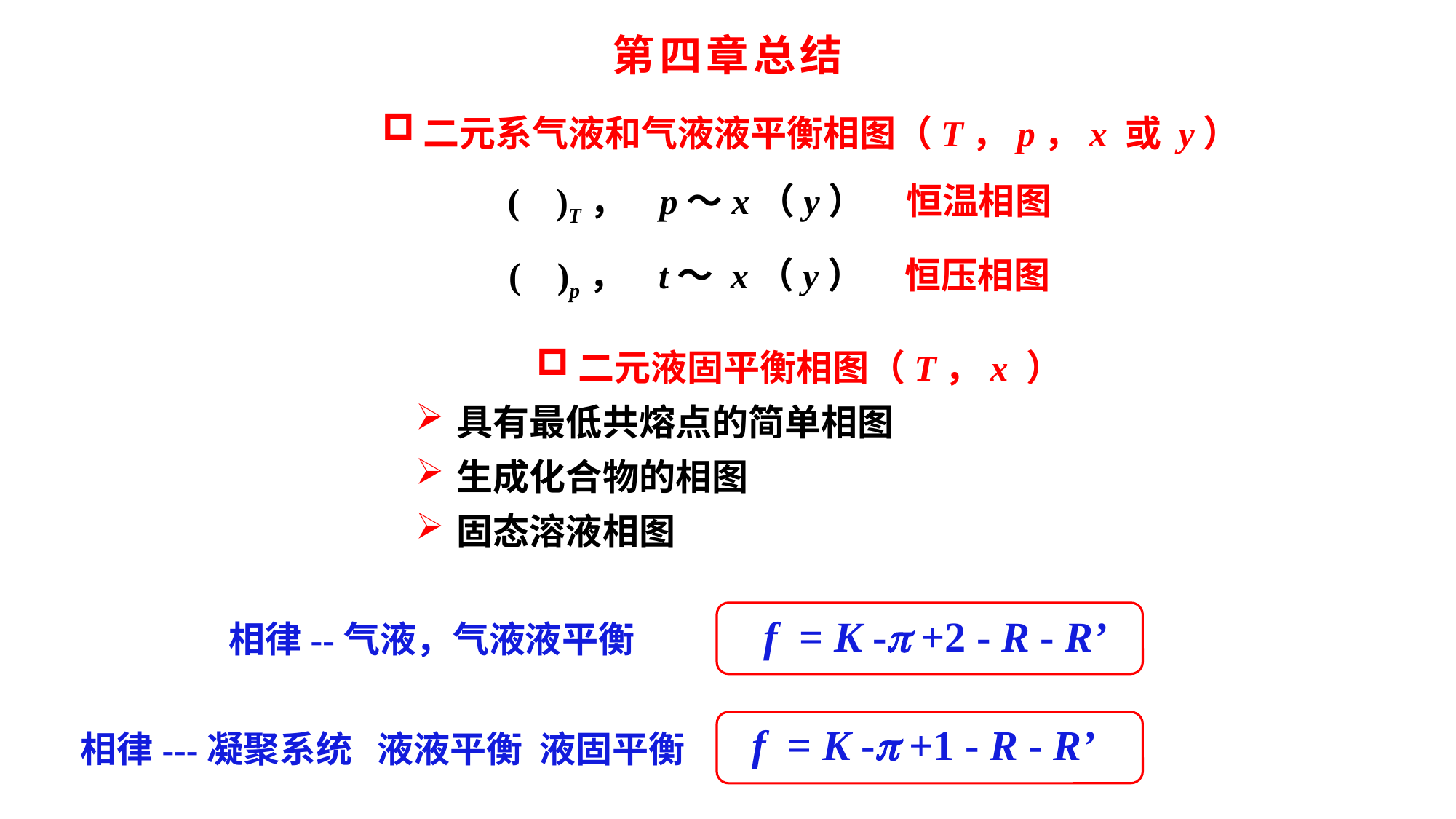

# 第四章总结
二元系气液和气液液平衡相图（T，p，x 或 y）
(    )T，   p～x（y）     恒温相图
(    )p，   t～ x（y）     恒压相图
二元液固平衡相图（T，x ）
具有最低共熔点的简单相图
生成化合物的相图
固态溶液相图

 f  = K -π +2 - R - R’
相律--气液，气液液平衡
 f  = K -π +1 - R - R’

相律---凝聚系统   液液平衡  液固平衡